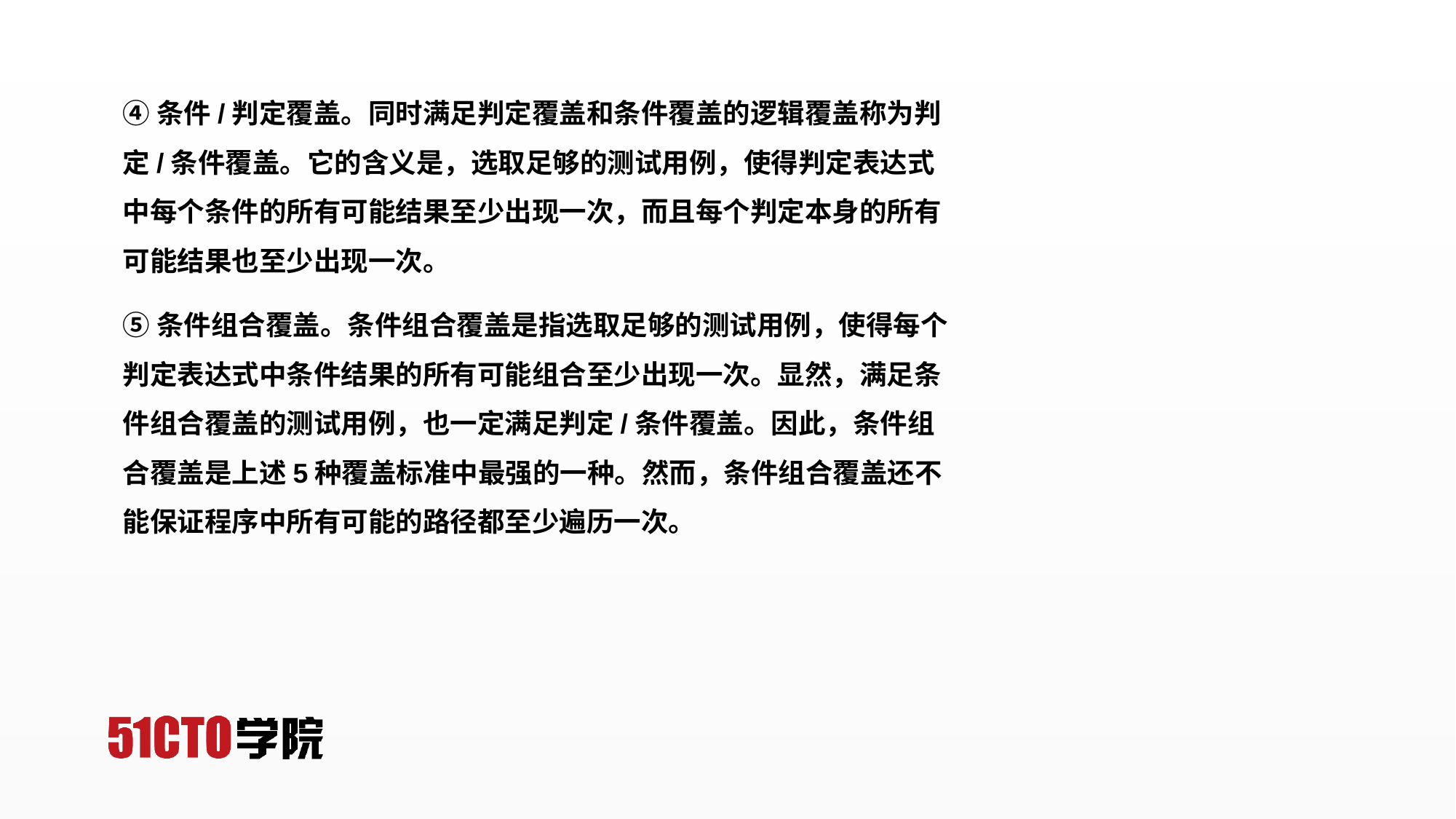

④条件/判定覆盖。同时满足判定覆盖和条件覆盖的逻辑覆盖称为判定/条件覆盖。它的含义是，选取足够的测试用例，使得判定表达式中每个条件的所有可能结果至少出现一次，而且每个判定本身的所有可能结果也至少出现一次。
⑤条件组合覆盖。条件组合覆盖是指选取足够的测试用例，使得每个判定表达式中条件结果的所有可能组合至少出现一次。显然，满足条件组合覆盖的测试用例，也一定满足判定/条件覆盖。因此，条件组合覆盖是上述5种覆盖标准中最强的一种。然而，条件组合覆盖还不能保证程序中所有可能的路径都至少遍历一次。